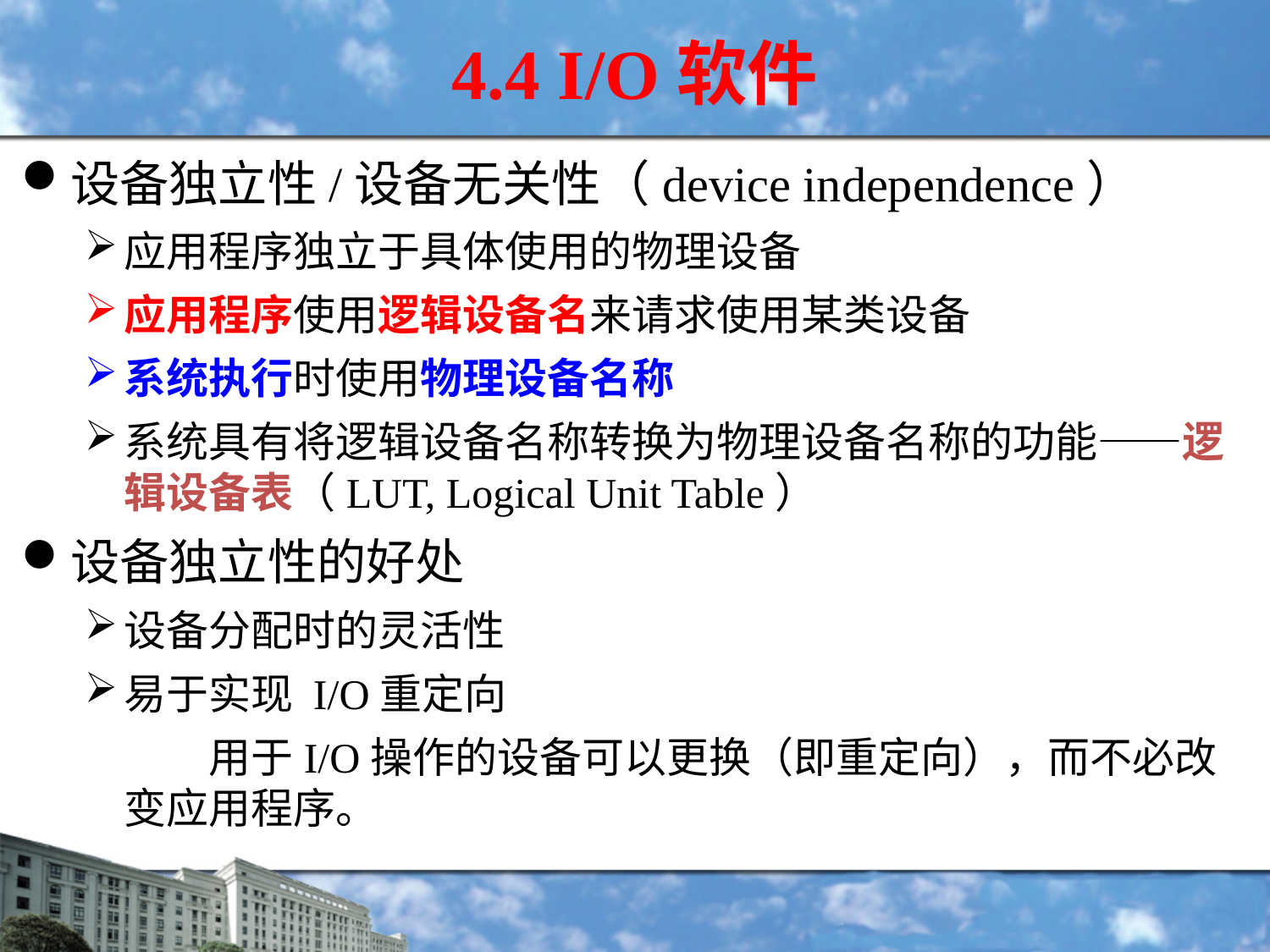

4.4 I/O软件
设备独立性/设备无关性（device independence）
应用程序独立于具体使用的物理设备
应用程序使用逻辑设备名来请求使用某类设备
系统执行时使用物理设备名称
系统具有将逻辑设备名称转换为物理设备名称的功能——逻辑设备表（LUT, Logical Unit Table）
设备独立性的好处
设备分配时的灵活性
易于实现 I/O重定向
            用于I/O操作的设备可以更换（即重定向），而不必改变应用程序。